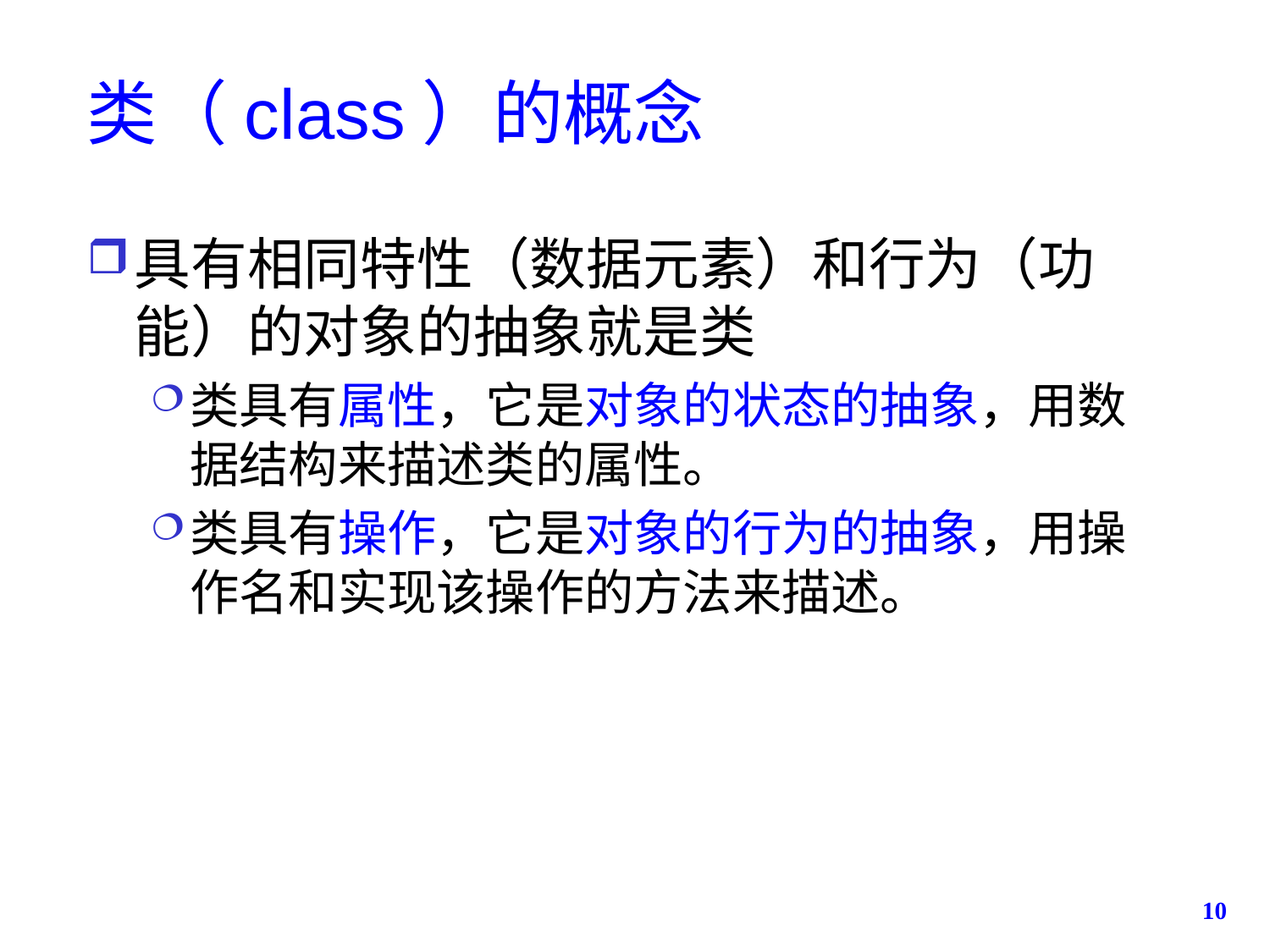

# 类（class）的概念
具有相同特性（数据元素）和行为（功能）的对象的抽象就是类
类具有属性，它是对象的状态的抽象，用数据结构来描述类的属性。
类具有操作，它是对象的行为的抽象，用操作名和实现该操作的方法来描述。
10